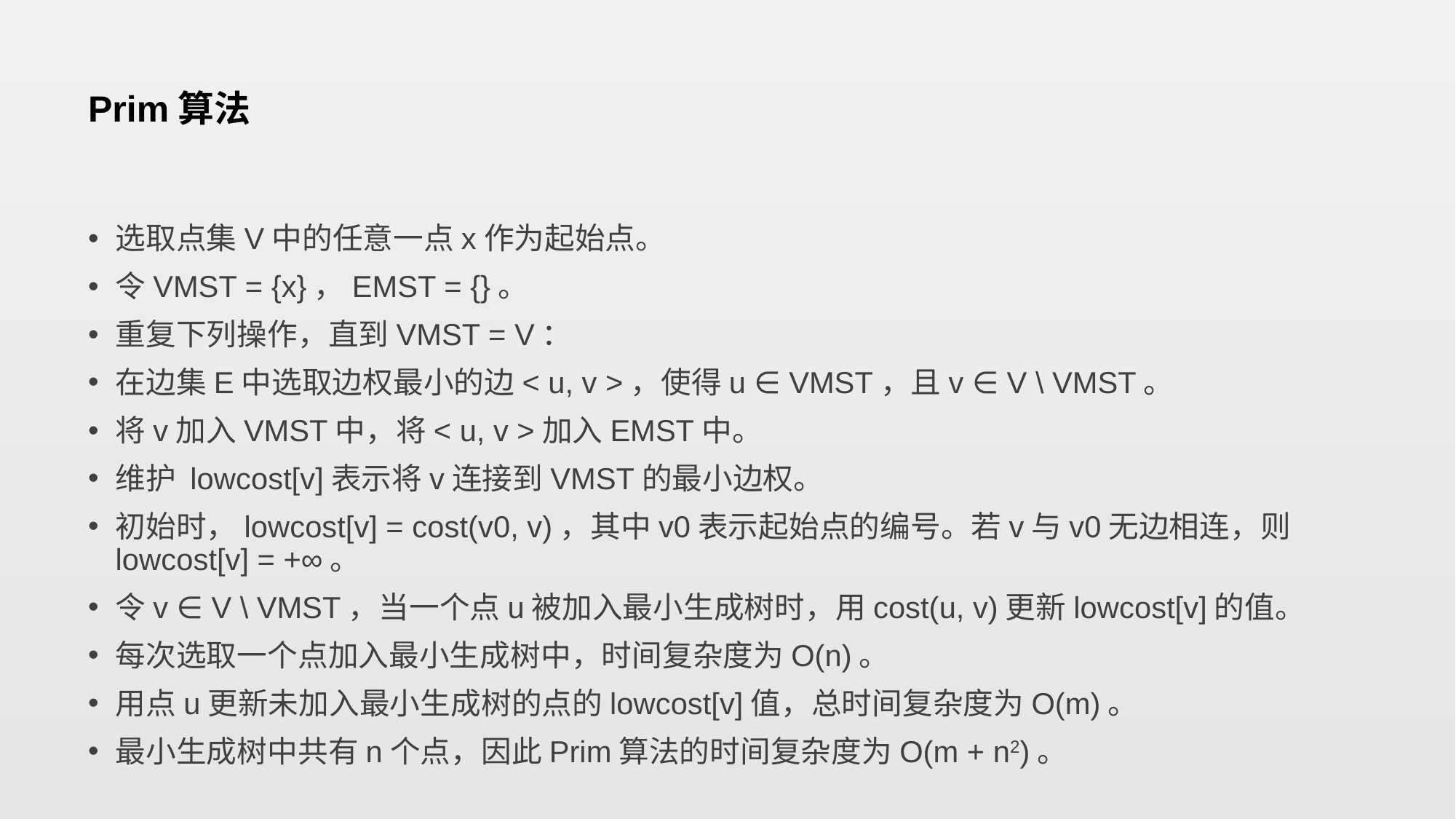

# Prim算法
选取点集V中的任意一点x作为起始点。
令VMST = {x}，EMST = {}。
重复下列操作，直到VMST = V：
在边集E中选取边权最小的边< u, v >，使得u ∈ VMST，且v ∈ V \ VMST。
将v加入VMST中，将< u, v >加入EMST中。
维护 lowcost[v]表示将v连接到VMST的最小边权。
初始时，lowcost[v] = cost(v0, v)，其中v0表示起始点的编号。若v与v0无边相连，则lowcost[v] = +∞。
令v ∈ V \ VMST，当一个点u被加入最小生成树时，用cost(u, v)更新lowcost[v]的值。
每次选取一个点加入最小生成树中，时间复杂度为O(n)。
用点u更新未加入最小生成树的点的lowcost[v]值，总时间复杂度为O(m)。
最小生成树中共有n个点，因此Prim算法的时间复杂度为O(m + n2)。